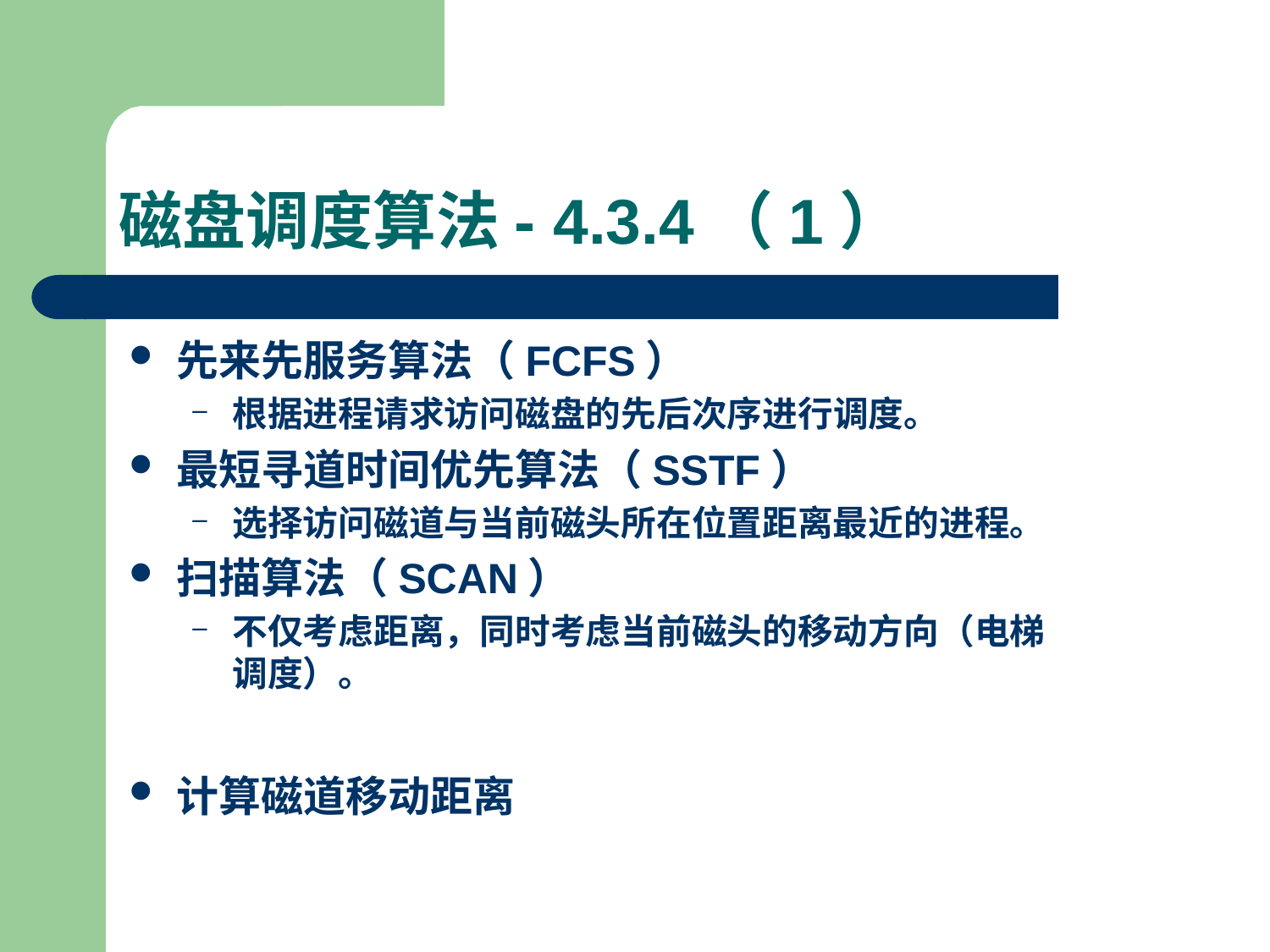

# 磁盘调度算法- 4.3.4（1）
先来先服务算法（FCFS）
根据进程请求访问磁盘的先后次序进行调度。
最短寻道时间优先算法（SSTF）
选择访问磁道与当前磁头所在位置距离最近的进程。
扫描算法（SCAN）
不仅考虑距离，同时考虑当前磁头的移动方向（电梯调度）。

计算磁道移动距离